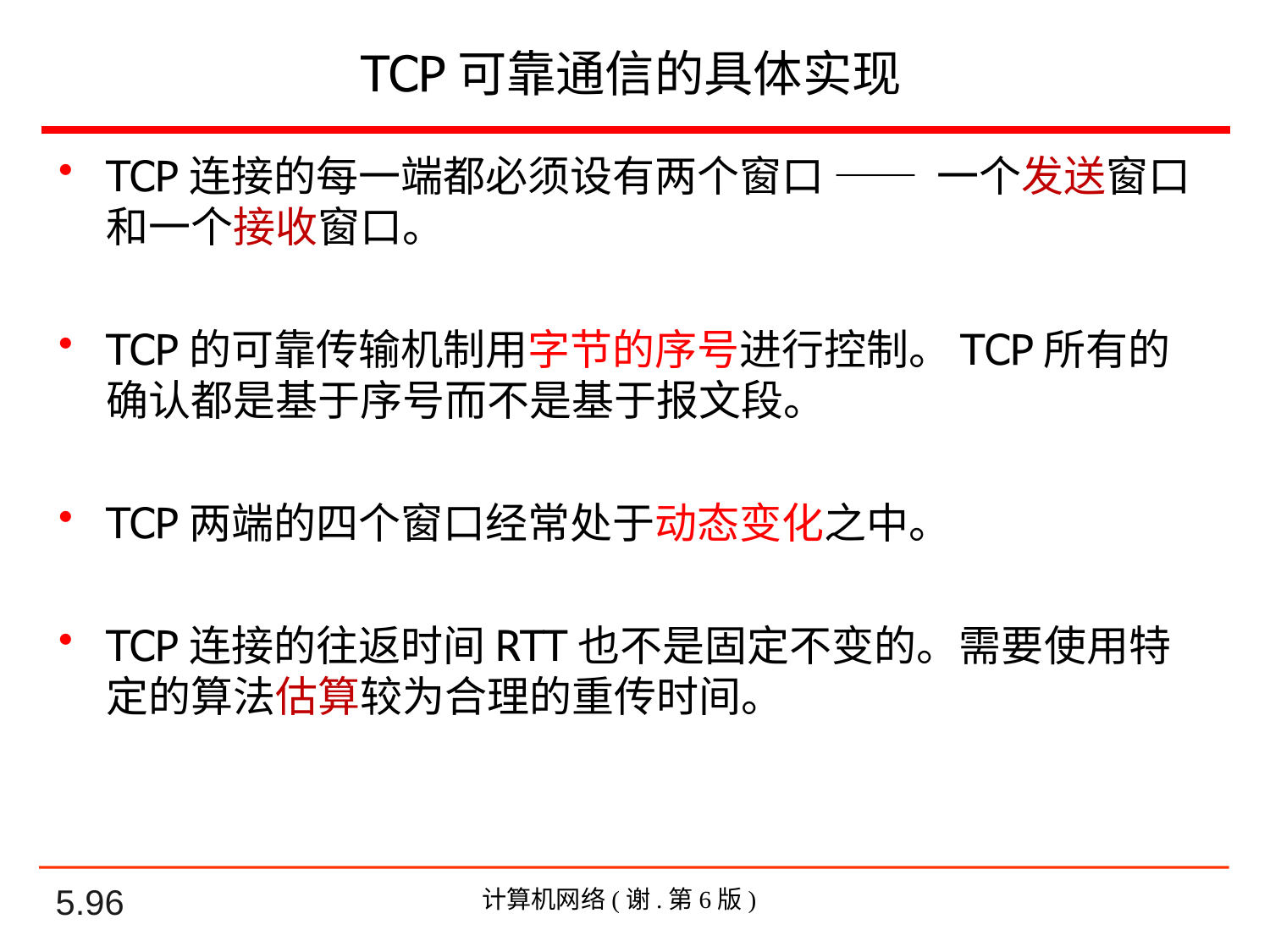

# TCP可靠通信的具体实现
TCP连接的每一端都必须设有两个窗口 ——  一个发送窗口和一个接收窗口。

TCP的可靠传输机制用字节的序号进行控制。TCP所有的确认都是基于序号而不是基于报文段。

TCP两端的四个窗口经常处于动态变化之中。

TCP连接的往返时间RTT也不是固定不变的。需要使用特定的算法估算较为合理的重传时间。